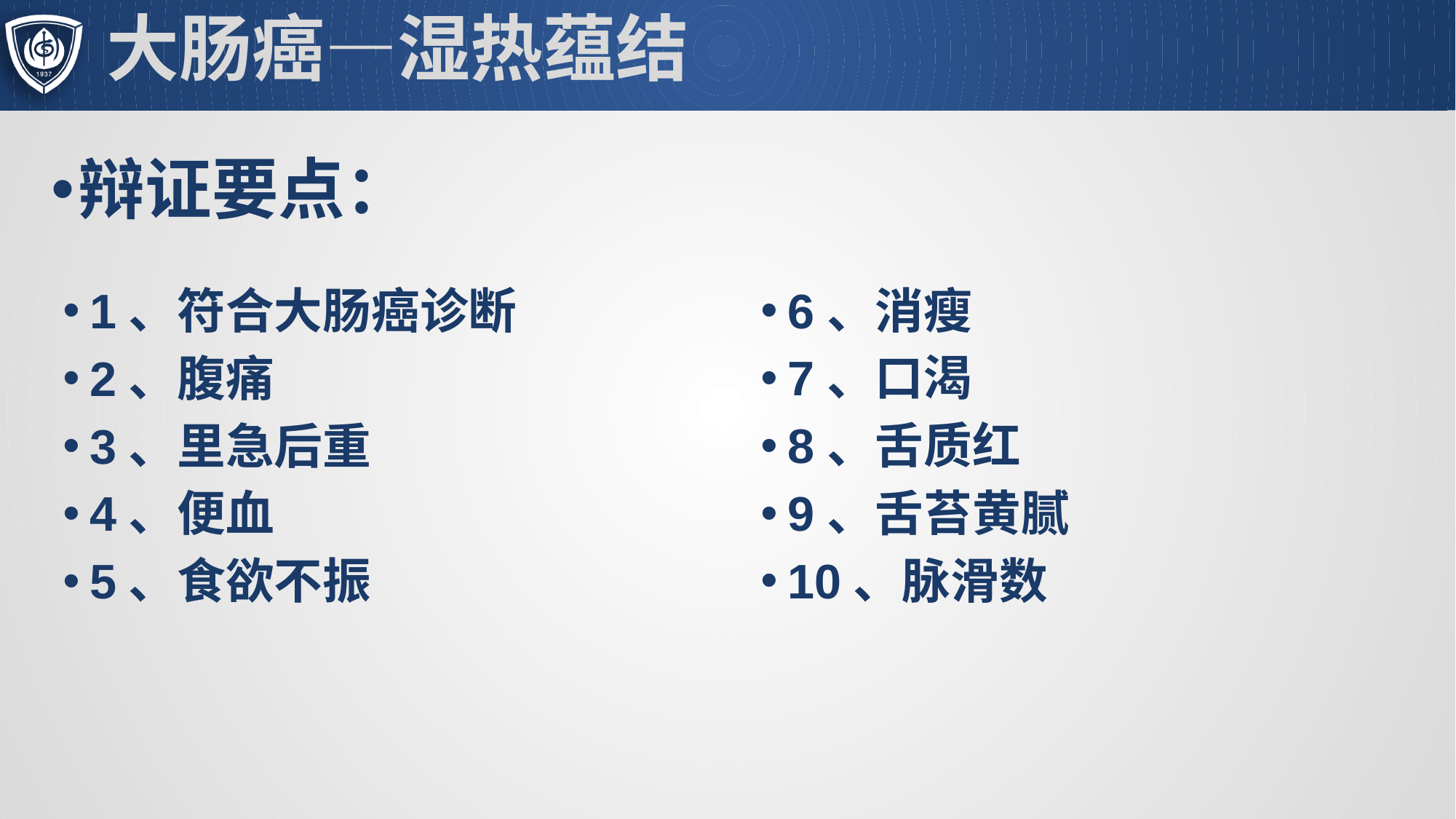

# 大肠癌—湿热蕴结
辩证要点：

6、消瘦
7、口渴
8、舌质红
9、舌苔黄腻
10、脉滑数
1、符合大肠癌诊断
2、腹痛
3、里急后重
4、便血
5、食欲不振